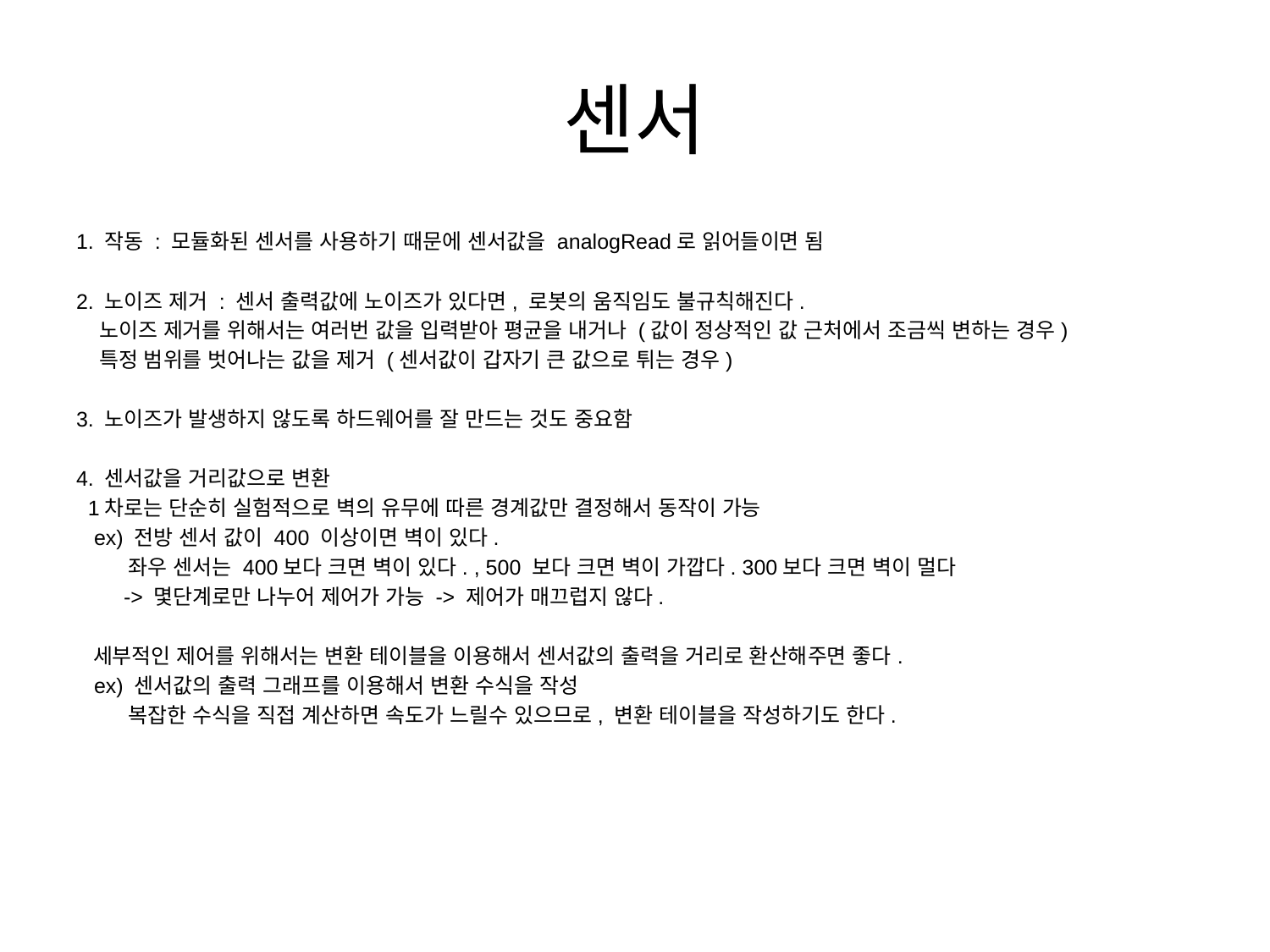

# 센서
1. 작동 : 모듈화된 센서를 사용하기 때문에 센서값을 analogRead로 읽어들이면 됨

2. 노이즈 제거 : 센서 출력값에 노이즈가 있다면, 로봇의 움직임도 불규칙해진다.
   노이즈 제거를 위해서는 여러번 값을 입력받아 평균을 내거나 (값이 정상적인 값 근처에서 조금씩 변하는 경우)
   특정 범위를 벗어나는 값을 제거 (센서값이 갑자기 큰 값으로 튀는 경우)

3. 노이즈가 발생하지 않도록 하드웨어를 잘 만드는 것도 중요함

4. 센서값을 거리값으로 변환
  1차로는 단순히 실험적으로 벽의 유무에 따른 경계값만 결정해서 동작이 가능
   ex) 전방 센서 값이 400 이상이면 벽이 있다.
        좌우 센서는 400보다 크면 벽이 있다. , 500 보다 크면 벽이 가깝다. 300보다 크면 벽이 멀다
        -> 몇단계로만 나누어 제어가 가능 -> 제어가 매끄럽지 않다.

  세부적인 제어를 위해서는 변환 테이블을 이용해서 센서값의 출력을 거리로 환산해주면 좋다.
   ex) 센서값의 출력 그래프를 이용해서 변환 수식을 작성
        복잡한 수식을 직접 계산하면 속도가 느릴수 있으므로, 변환 테이블을 작성하기도 한다.